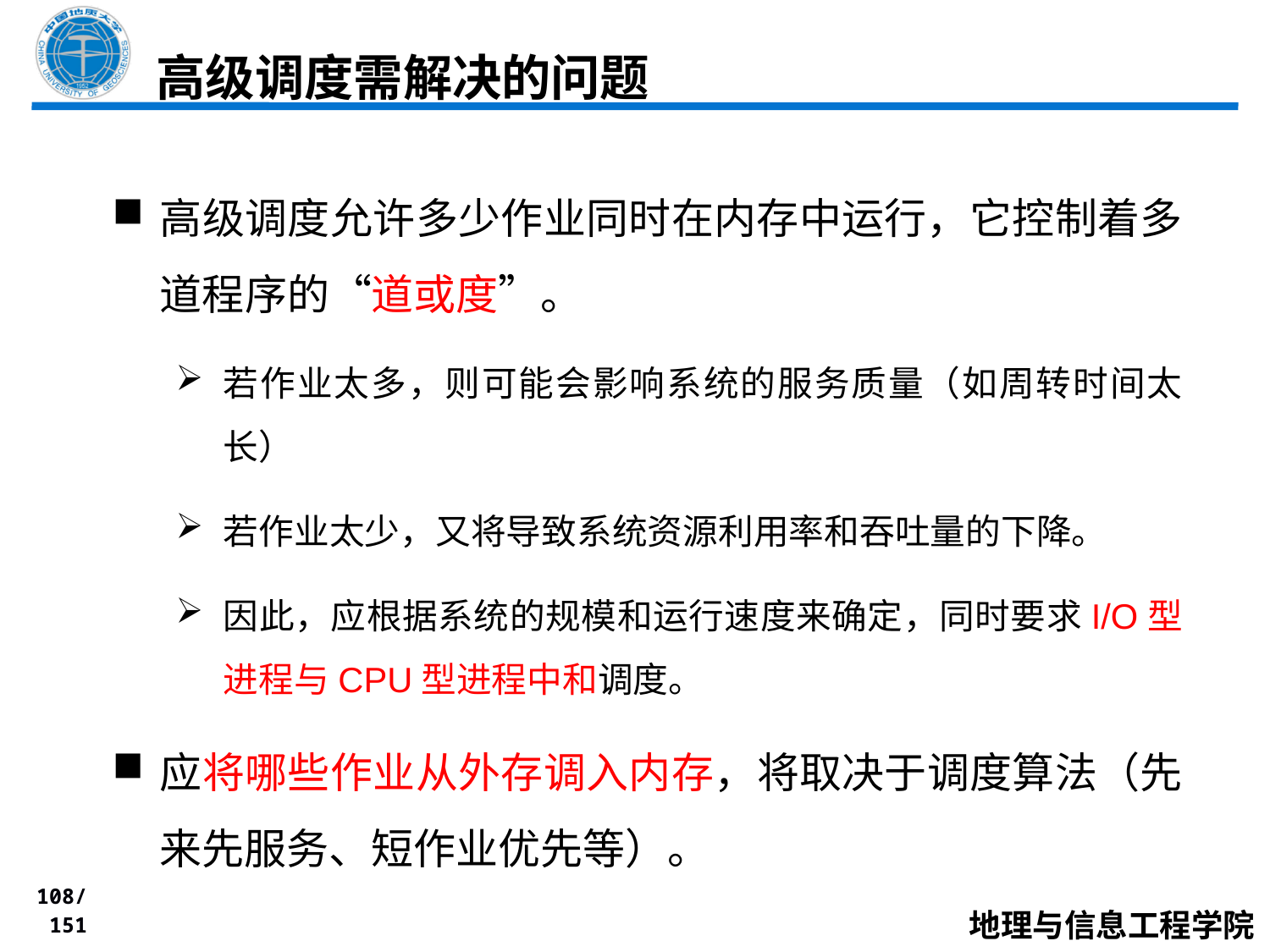

高级调度需解决的问题
高级调度允许多少作业同时在内存中运行，它控制着多道程序的“道或度”。
若作业太多，则可能会影响系统的服务质量（如周转时间太长）
若作业太少，又将导致系统资源利用率和吞吐量的下降。
因此，应根据系统的规模和运行速度来确定，同时要求I/O型进程与CPU型进程中和调度。
应将哪些作业从外存调入内存，将取决于调度算法（先来先服务、短作业优先等）。